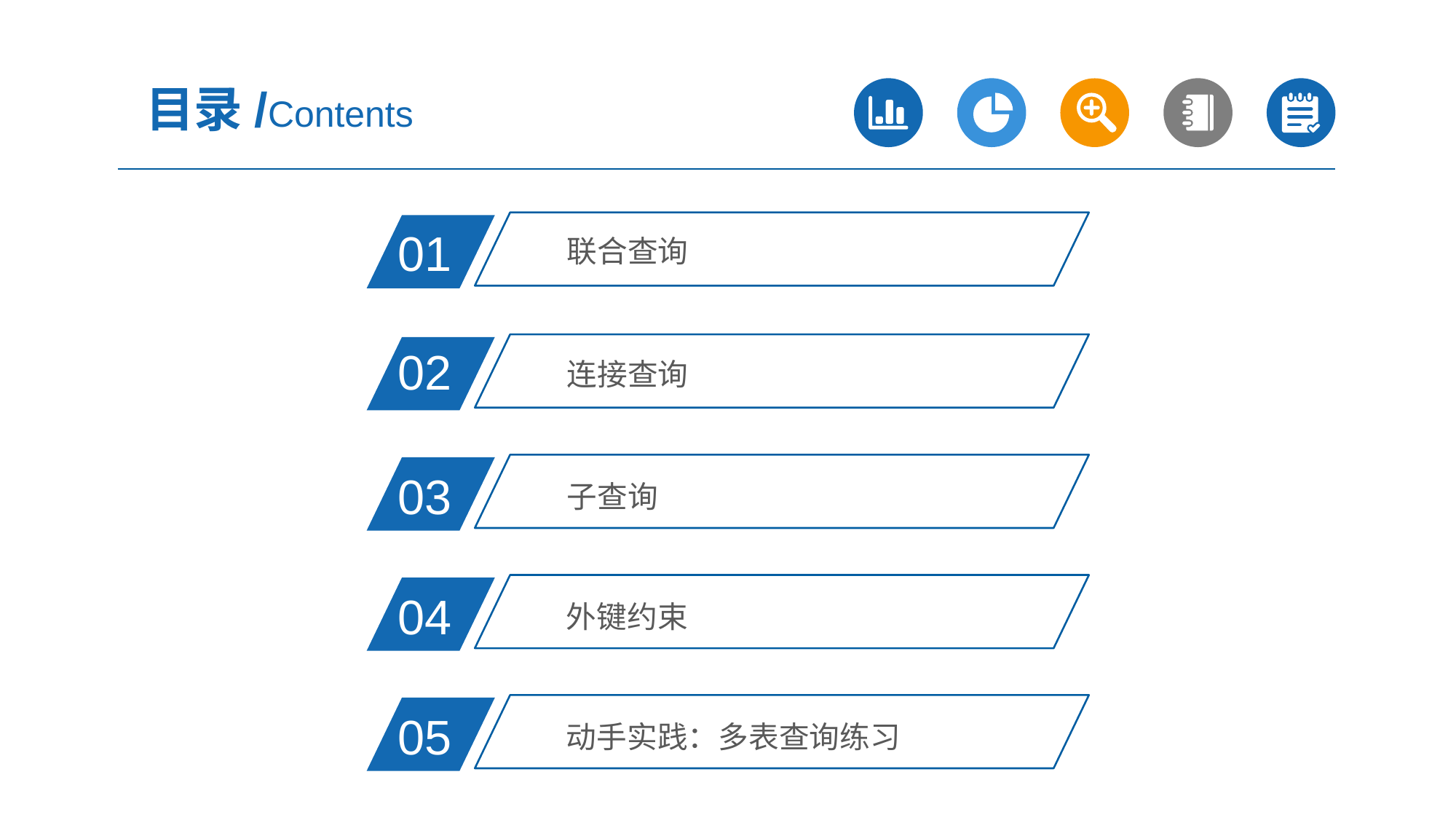

目录/Contents

联合查询

01

连接查询
02

子查询

03

外键约束

04

动手实践：多表查询练习

05